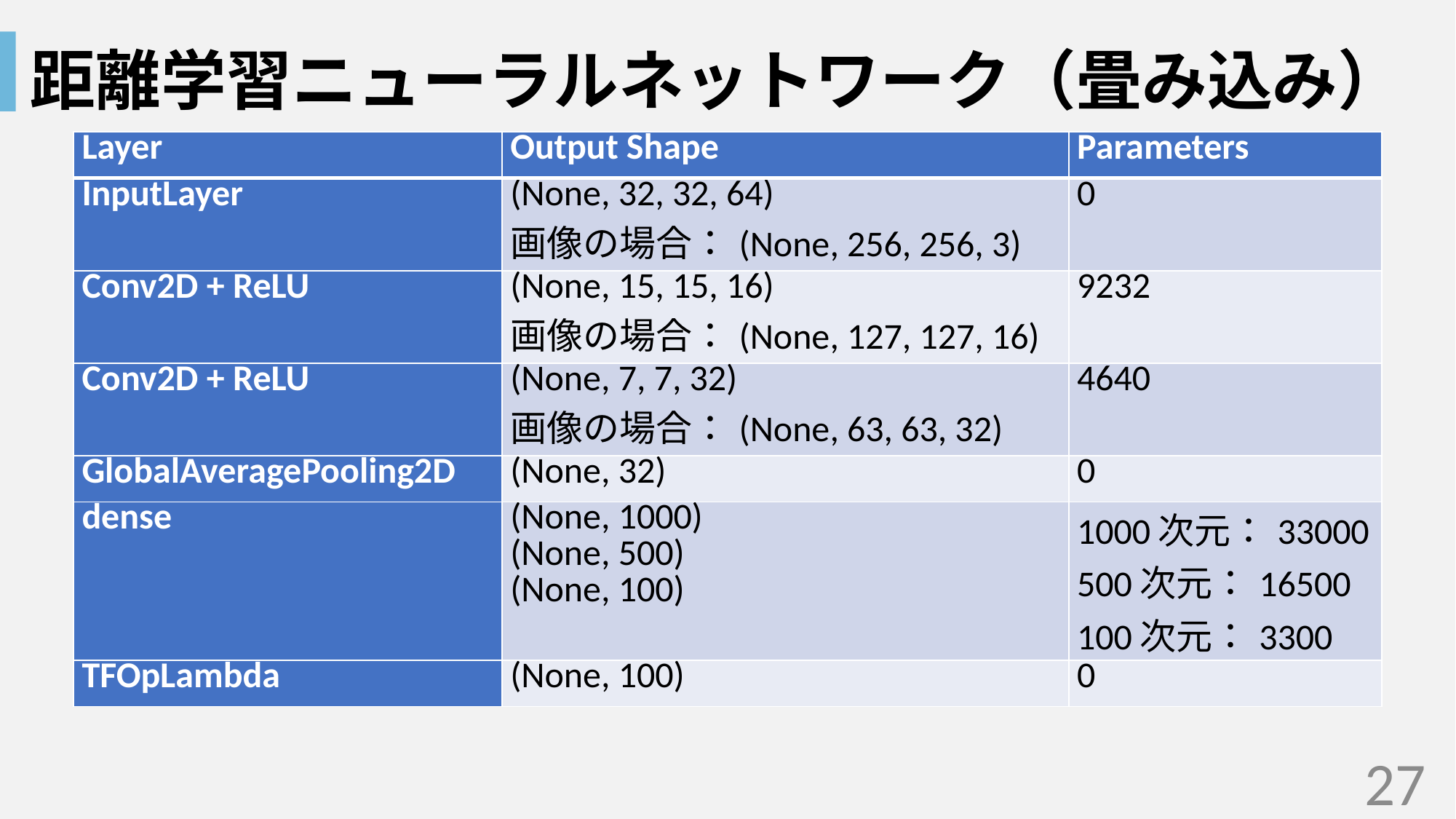

# 距離学習ニューラルネットワーク（畳み込み）
| Layer | Output Shape | Parameters |
| --- | --- | --- |
| InputLayer | (None, 32, 32, 64) 画像の場合：(None, 256, 256, 3) | 0 |
| Conv2D + ReLU | (None, 15, 15, 16) 画像の場合：(None, 127, 127, 16) | 9232 |
| Conv2D + ReLU | (None, 7, 7, 32) 画像の場合：(None, 63, 63, 32) | 4640 |
| GlobalAveragePooling2D | (None, 32) | 0 |
| dense | (None, 1000) (None, 500) (None, 100) | 1000次元：33000 500次元：16500 100次元：3300 |
| TFOpLambda | (None, 100) | 0 |
27